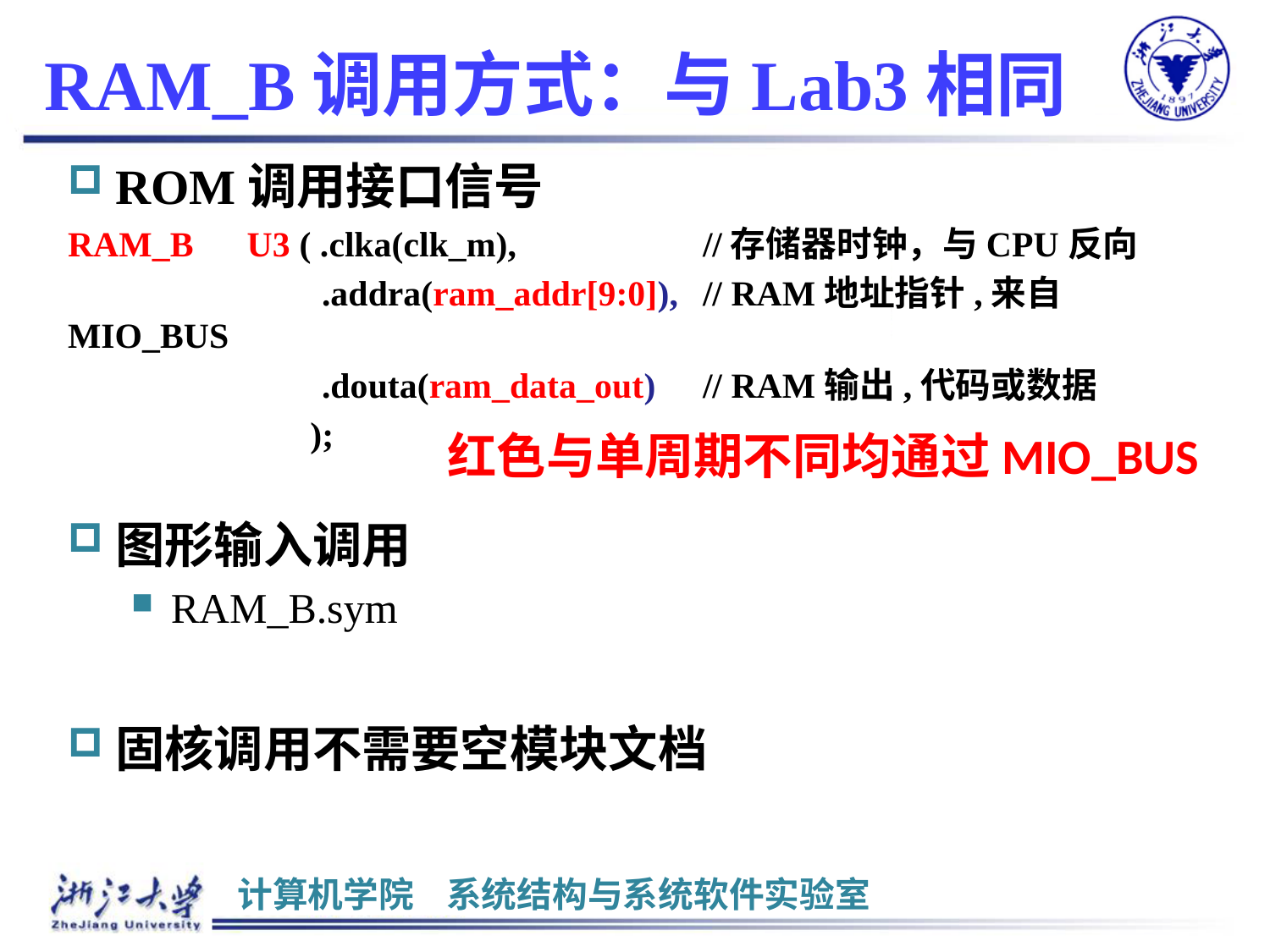

# RAM_B调用方式：与Lab3相同
ROM调用接口信号
RAM_B      U3 ( .clka(clk_m), 		//存储器时钟，与CPU反向
  		.addra(ram_addr[9:0]), 	// RAM地址指针,来自MIO_BUS
 		.douta(ram_data_out) 	// RAM输出,代码或数据
	             );

图形输入调用
RAM_B.sym

固核调用不需要空模块文档
红色与单周期不同均通过MIO_BUS